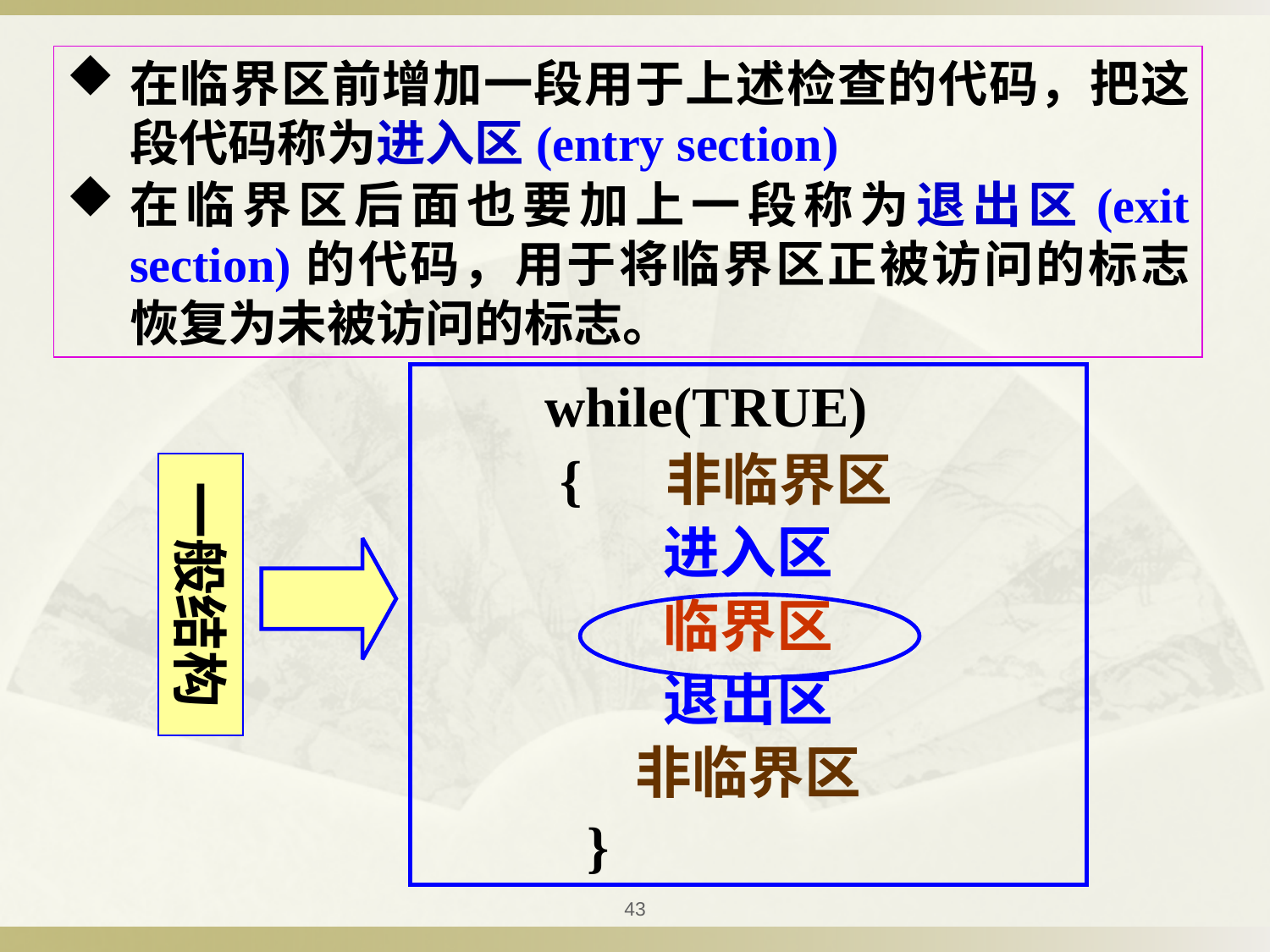

在临界区前增加一段用于上述检查的代码，把这段代码称为进入区(entry section)
在临界区后面也要加上一段称为退出区(exit section)的代码，用于将临界区正被访问的标志恢复为未被访问的标志。
	while(TRUE)
          {     非临界区
进入区
临界区
退出区
非临界区
	   }
一般结构

43